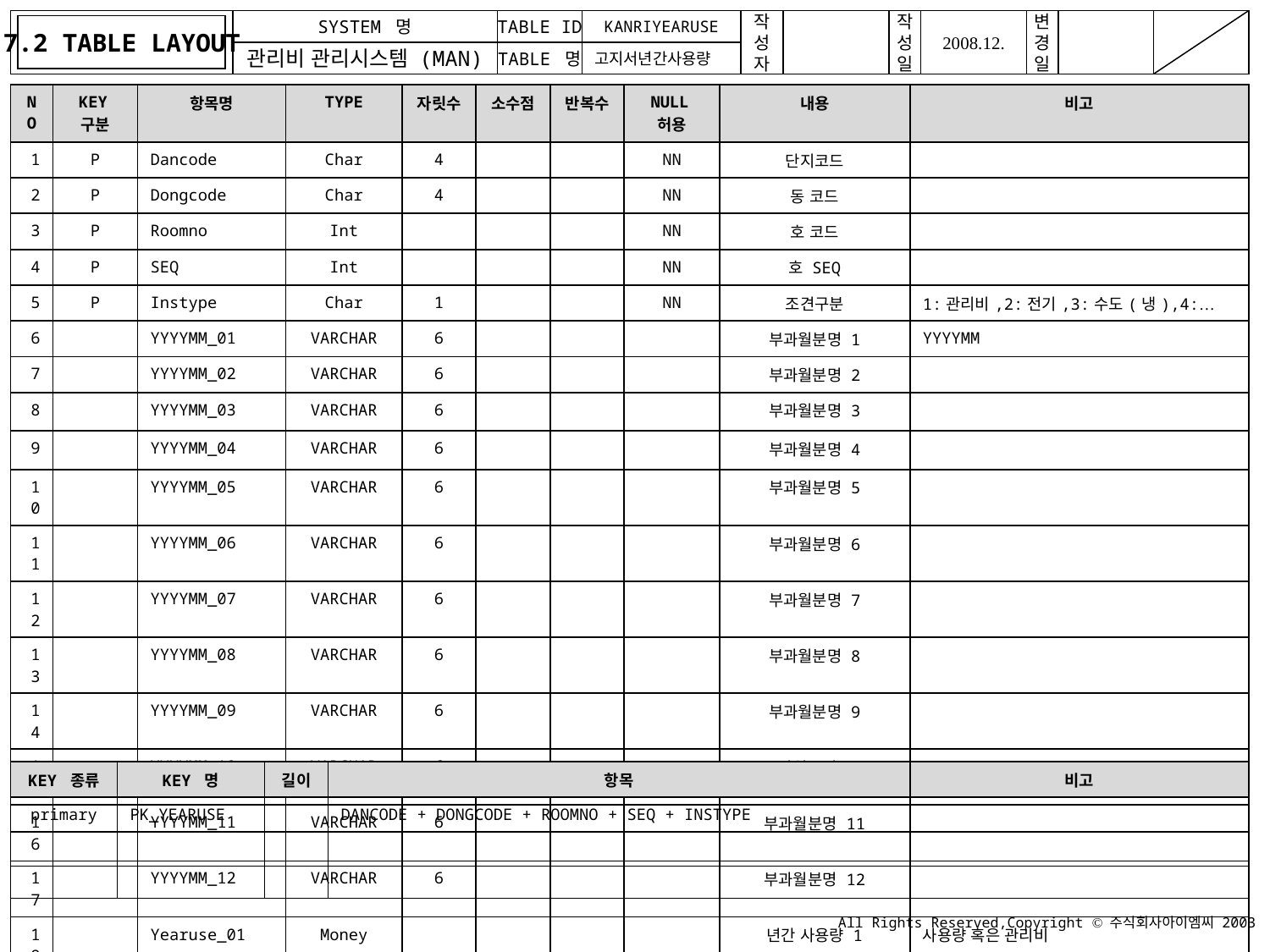

7.2 TABLE LAYOUT
KANRIYEARUSE
고지서년간사용량
| NO | KEY구분 | 항목명 | TYPE | 자릿수 | 소수점 | 반복수 | NULL허용 | 내용 | 비고 |
| --- | --- | --- | --- | --- | --- | --- | --- | --- | --- |
| 1 | P | Dancode | Char | 4 |  |  | NN | 단지코드 |  |
| 2 | P | Dongcode | Char | 4 |  |  | NN | 동 코드 |  |
| 3 | P | Roomno | Int |  |  |  | NN | 호 코드 |  |
| 4 | P | SEQ | Int |  |  |  | NN | 호 SEQ |  |
| 5 | P | Instype | Char | 1 |  |  | NN | 조견구분 | 1:관리비,2:전기,3:수도(냉),4:… |
| 6 |  | YYYYMM\_01 | VARCHAR | 6 |  |  |  | 부과월분명 1 | YYYYMM |
| 7 |  | YYYYMM\_02 | VARCHAR | 6 |  |  |  | 부과월분명 2 |  |
| 8 |  | YYYYMM\_03 | VARCHAR | 6 |  |  |  | 부과월분명 3 |  |
| 9 |  | YYYYMM\_04 | VARCHAR | 6 |  |  |  | 부과월분명 4 |  |
| 10 |  | YYYYMM\_05 | VARCHAR | 6 |  |  |  | 부과월분명 5 |  |
| 11 |  | YYYYMM\_06 | VARCHAR | 6 |  |  |  | 부과월분명 6 |  |
| 12 |  | YYYYMM\_07 | VARCHAR | 6 |  |  |  | 부과월분명 7 |  |
| 13 |  | YYYYMM\_08 | VARCHAR | 6 |  |  |  | 부과월분명 8 |  |
| 14 |  | YYYYMM\_09 | VARCHAR | 6 |  |  |  | 부과월분명 9 |  |
| 15 |  | YYYYMM\_10 | VARCHAR | 6 |  |  |  | 부과월분명 10 |  |
| 16 |  | YYYYMM\_11 | VARCHAR | 6 |  |  |  | 부과월분명 11 |  |
| 17 |  | YYYYMM\_12 | VARCHAR | 6 |  |  |  | 부과월분명 12 |  |
| 18 |  | Yearuse\_01 | Money |  |  |  |  | 년간 사용량 1 | 사용량 혹은 관리비 |
| KEY 종류 | KEY 명 | 길이 | 항목 | 비고 |
| --- | --- | --- | --- | --- |
| primary | PK\_YEARUSE |  | DANCODE + DONGCODE + ROOMNO + SEQ + INSTYPE |  |
|  |  |  |  |  |
|  |  |  |  |  |